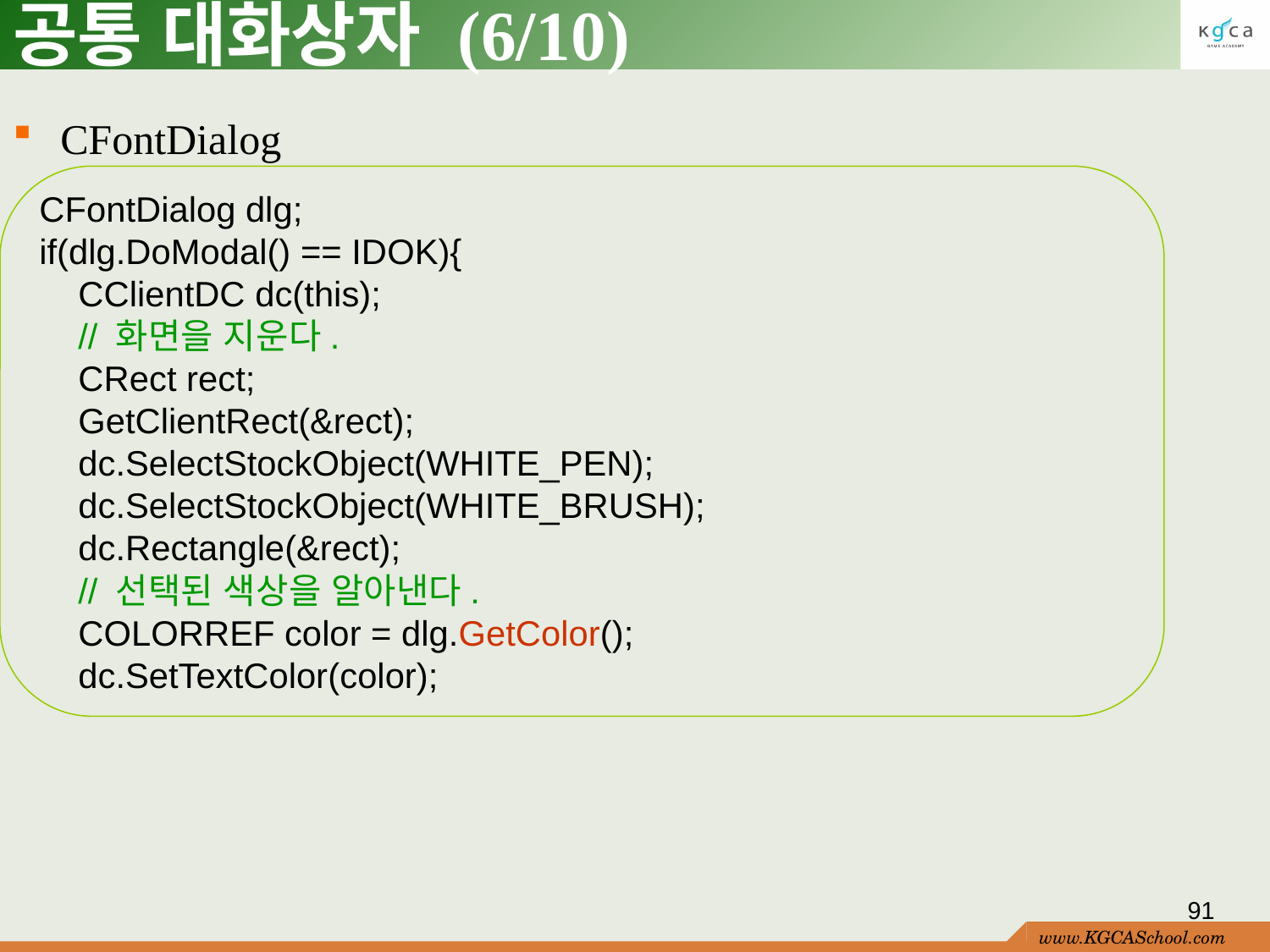

# 공통 대화상자 (6/10)
CFontDialog
CFontDialog dlg;
if(dlg.DoModal() == IDOK){
    CClientDC dc(this);
    // 화면을 지운다.
    CRect rect;
    GetClientRect(&rect);
    dc.SelectStockObject(WHITE_PEN);
    dc.SelectStockObject(WHITE_BRUSH);
    dc.Rectangle(&rect);
    // 선택된 색상을 알아낸다.
    COLORREF color = dlg.GetColor();
    dc.SetTextColor(color);
91